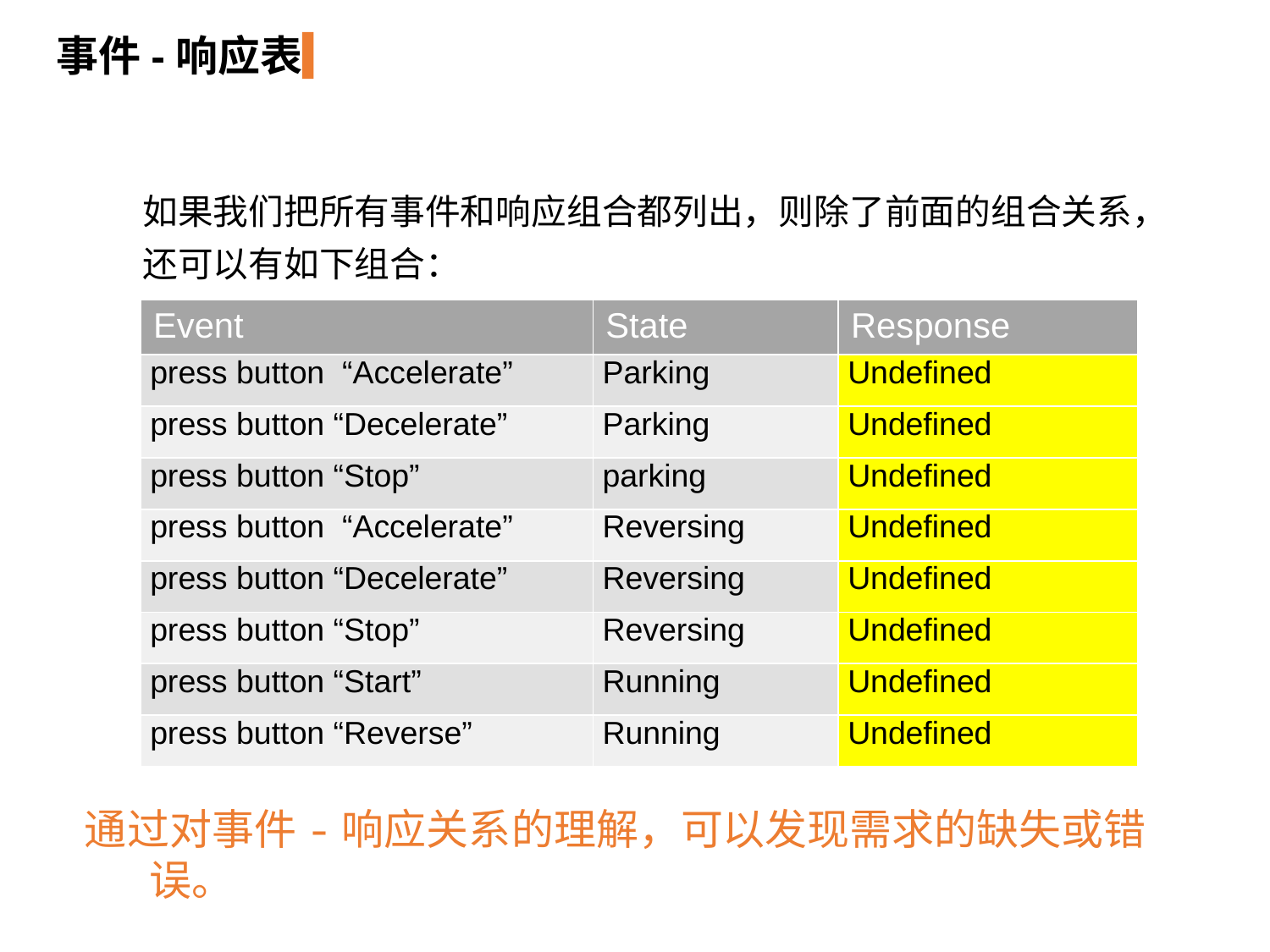

事件-响应表

如果我们把所有事件和响应组合都列出，则除了前面的组合关系，还可以有如下组合：
| Event | State | Response |
| --- | --- | --- |
| press button “Accelerate” | Parking | Undefined |
| press button “Decelerate” | Parking | Undefined |
| press button “Stop” | parking | Undefined |
| press button “Accelerate” | Reversing | Undefined |
| press button “Decelerate” | Reversing | Undefined |
| press button “Stop” | Reversing | Undefined |
| press button “Start” | Running | Undefined |
| press button “Reverse” | Running | Undefined |
通过对事件-响应关系的理解，可以发现需求的缺失或错误。